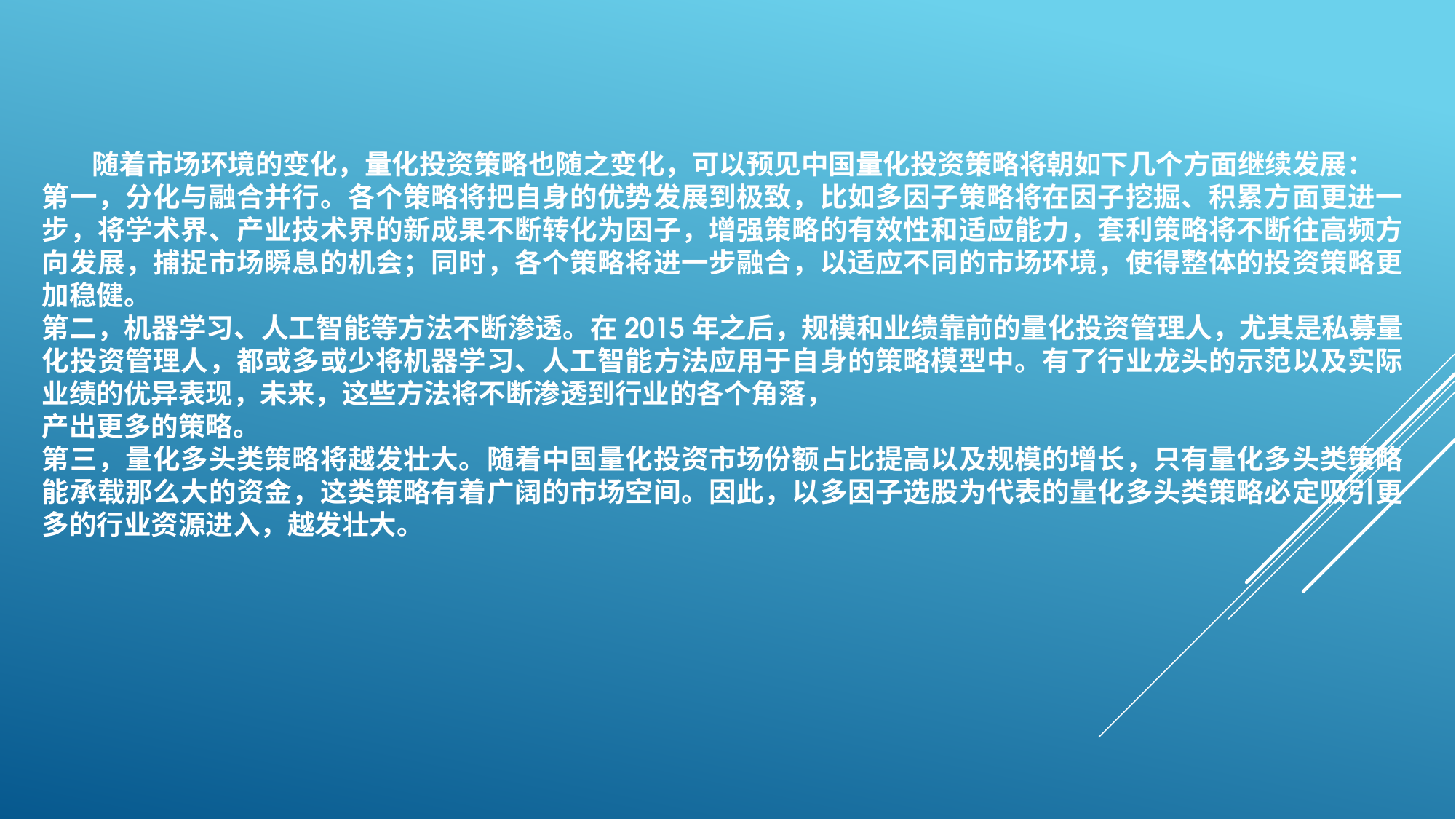

随着市场环境的变化，量化投资策略也随之变化，可以预见中国量化投资策略将朝如下几个方面继续发展：
第一，分化与融合并行。各个策略将把自身的优势发展到极致，比如多因子策略将在因子挖掘、积累方面更进一步，将学术界、产业技术界的新成果不断转化为因子，增强策略的有效性和适应能力，套利策略将不断往高频方向发展，捕捉市场瞬息的机会；同时，各个策略将进一步融合，以适应不同的市场环境，使得整体的投资策略更加稳健。
第二，机器学习、人工智能等方法不断渗透。在2015年之后，规模和业绩靠前的量化投资管理人，尤其是私募量化投资管理人，都或多或少将机器学习、人工智能方法应用于自身的策略模型中。有了行业龙头的示范以及实际业绩的优异表现，未来，这些方法将不断渗透到行业的各个角落，
产出更多的策略。
第三，量化多头类策略将越发壮大。随着中国量化投资市场份额占比提高以及规模的增长，只有量化多头类策略能承载那么大的资金，这类策略有着广阔的市场空间。因此，以多因子选股为代表的量化多头类策略必定吸引更多的行业资源进入，越发壮大。